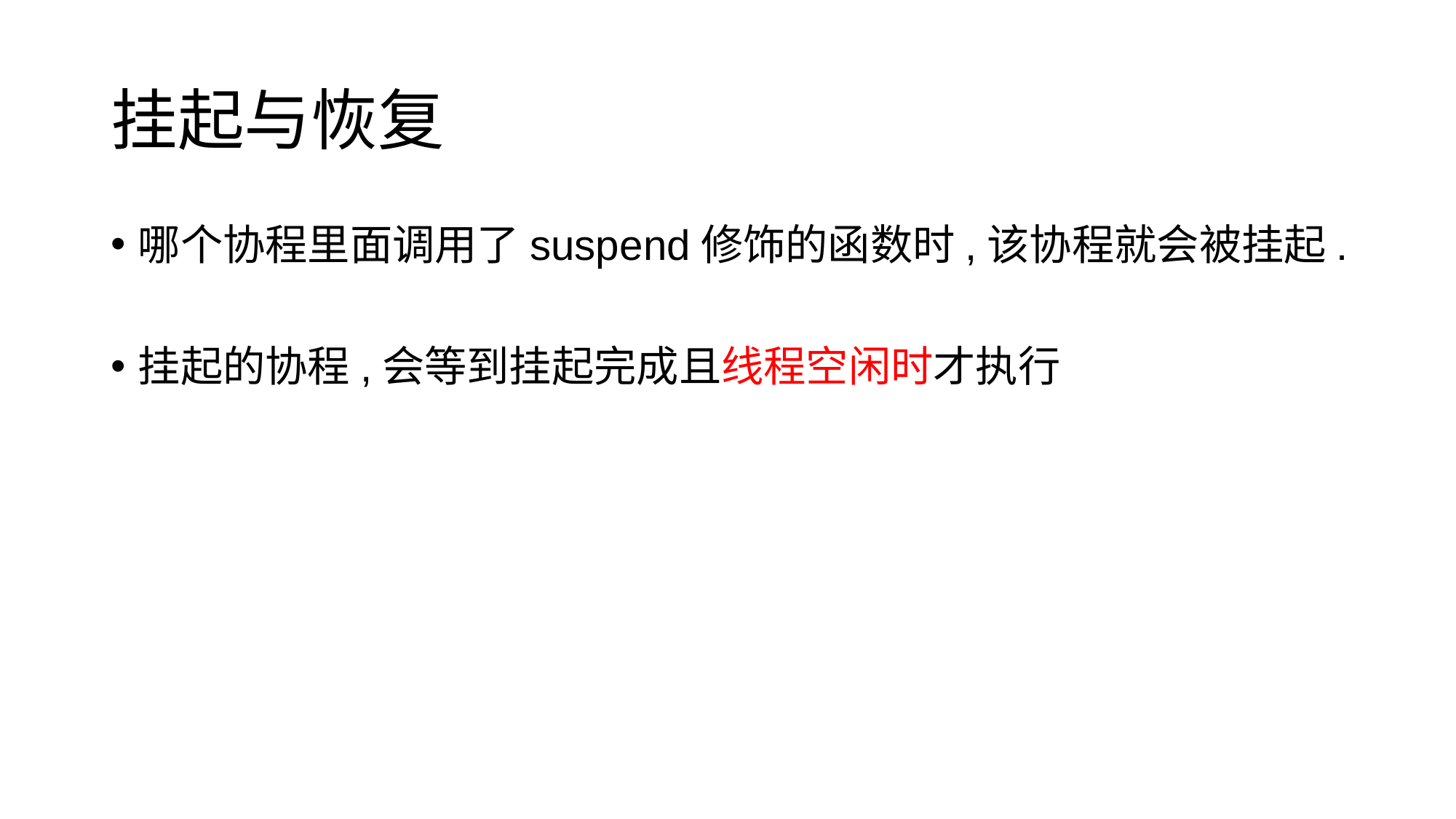

# 挂起与恢复
哪个协程里面调用了suspend修饰的函数时,该协程就会被挂起.

挂起的协程,会等到挂起完成且线程空闲时才执行